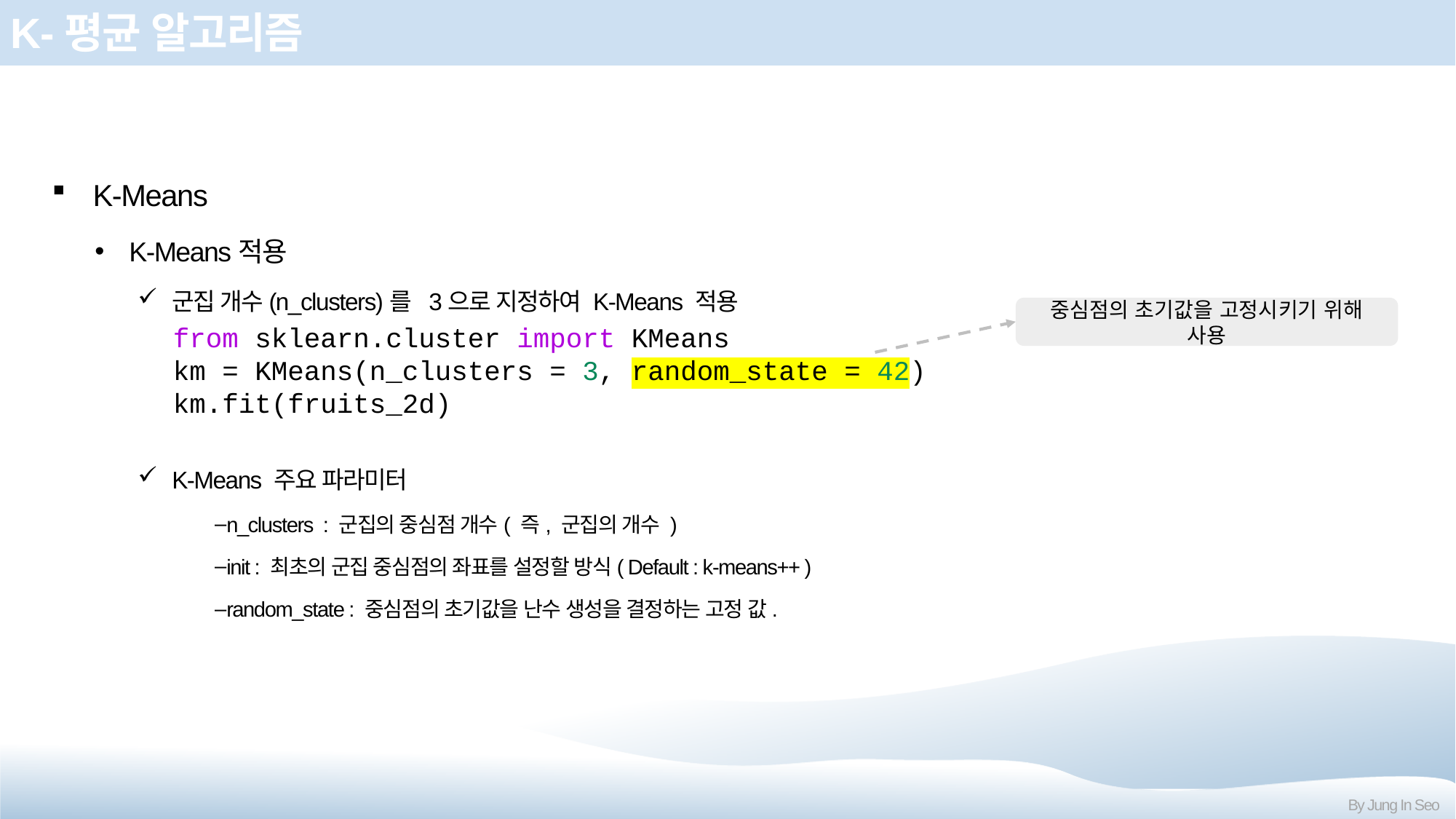

# K-평균 알고리즘
K-Means
K-Means적용
군집 개수(n_clusters)를  3으로 지정하여 K-Means 적용

K-Means 주요 파라미터
n_clusters  : 군집의 중심점 개수( 즉, 군집의 개수 )
init : 최초의 군집 중심점의 좌표를 설정할 방식( Default : k-means++ )
random_state : 중심점의 초기값을 난수 생성을 결정하는 고정 값.

중심점의 초기값을 고정시키기 위해 사용
from sklearn.cluster import KMeans
km = KMeans(n_clusters = 3, random_state = 42)
km.fit(fruits_2d)